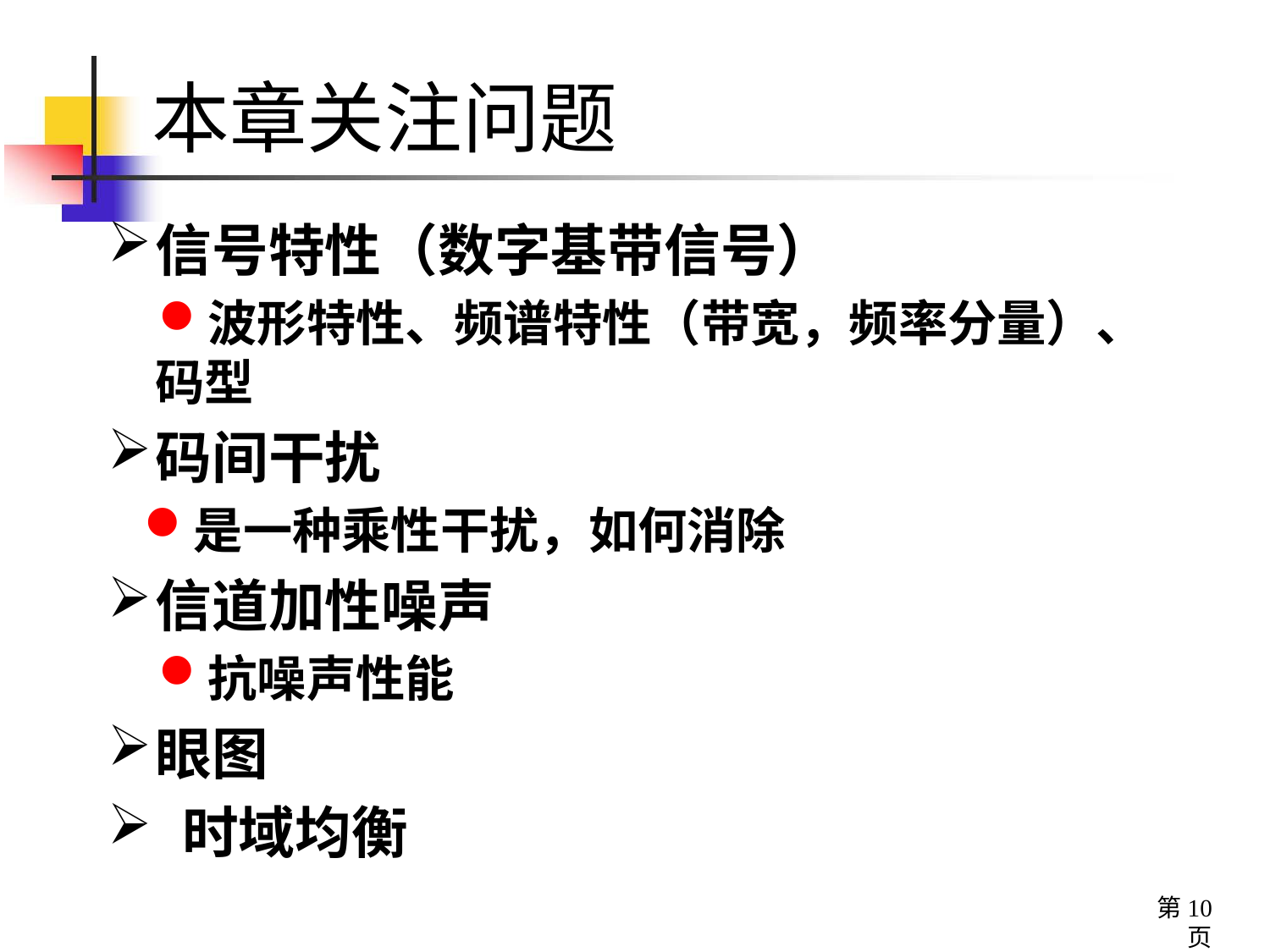

# 本章关注问题
信号特性（数字基带信号）
波形特性、频谱特性（带宽，频率分量）、码型
码间干扰
是一种乘性干扰，如何消除
信道加性噪声
抗噪声性能
眼图
 时域均衡
第10页